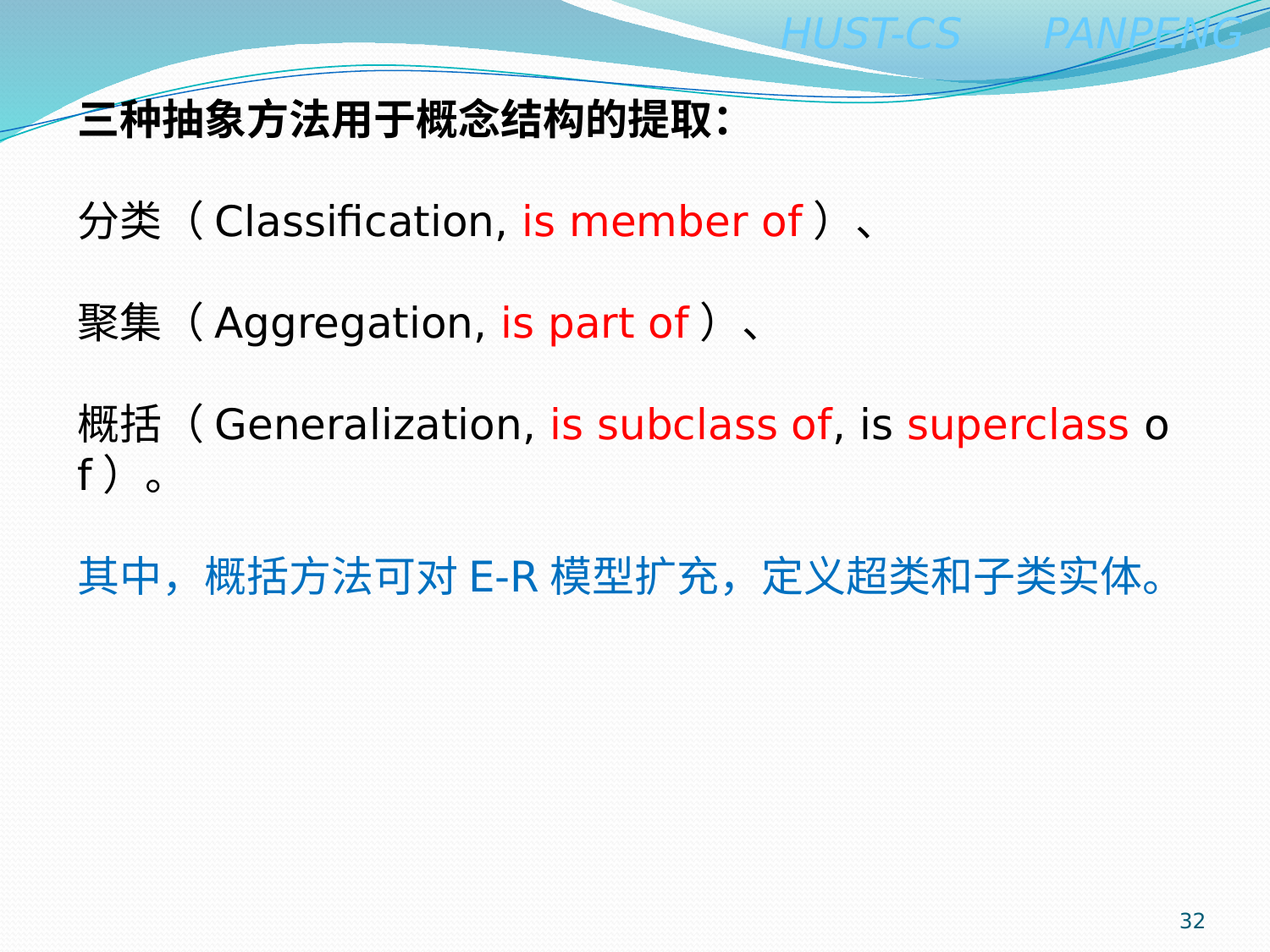

三种抽象方法用于概念结构的提取：

分类（Classification, is member of）、

聚集（Aggregation, is part of）、

概括（Generalization, is subclass of, is superclass of）。

其中，概括方法可对E-R模型扩充，定义超类和子类实体。
32